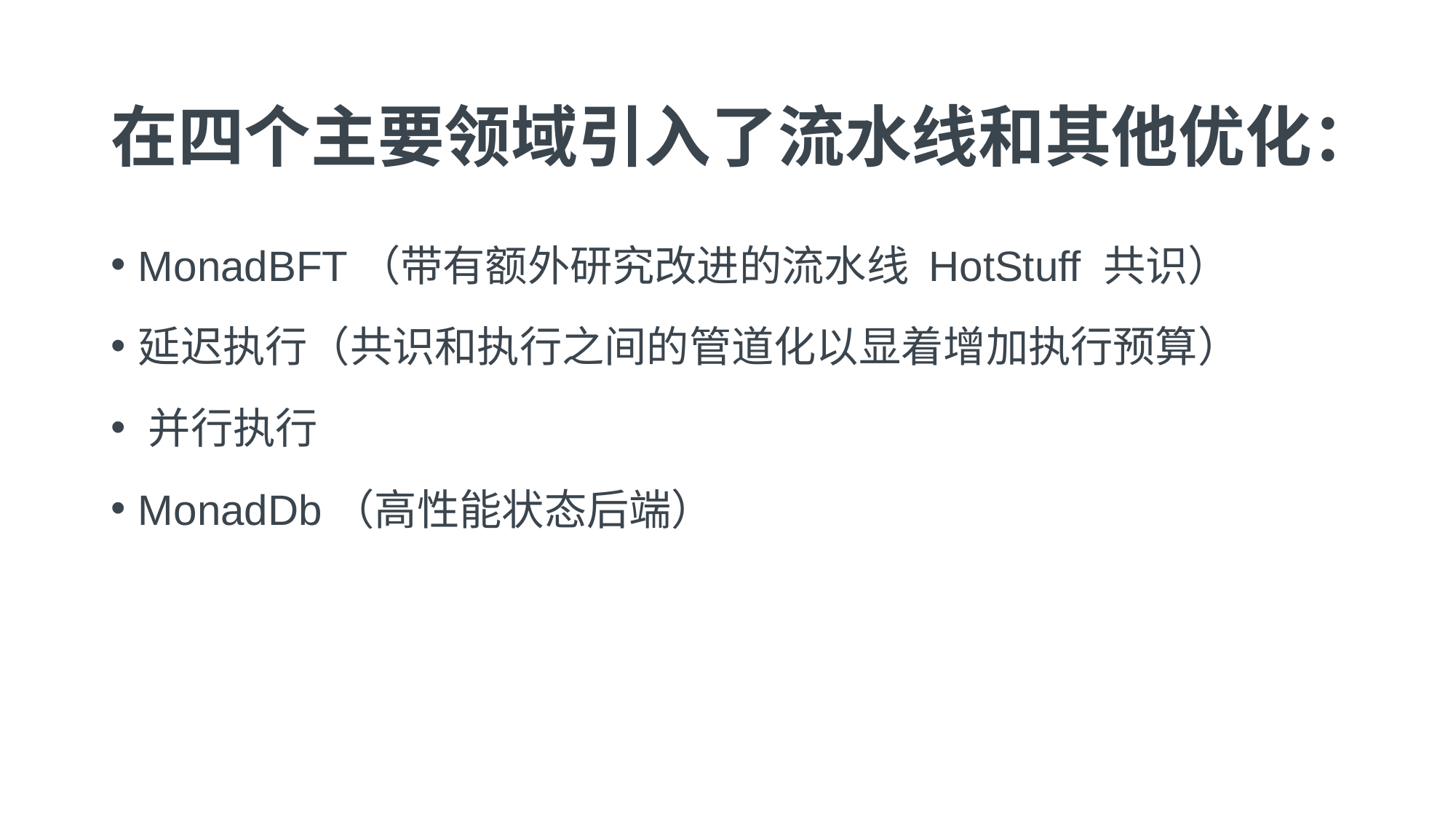

# 在四个主要领域引入了流水线和其他优化：
MonadBFT（带有额外研究改进的流水线 HotStuff 共识）
延迟执行（共识和执行之间的管道化以显着增加执行预算）
​并行执行​
MonadDb（高性能状态后端）